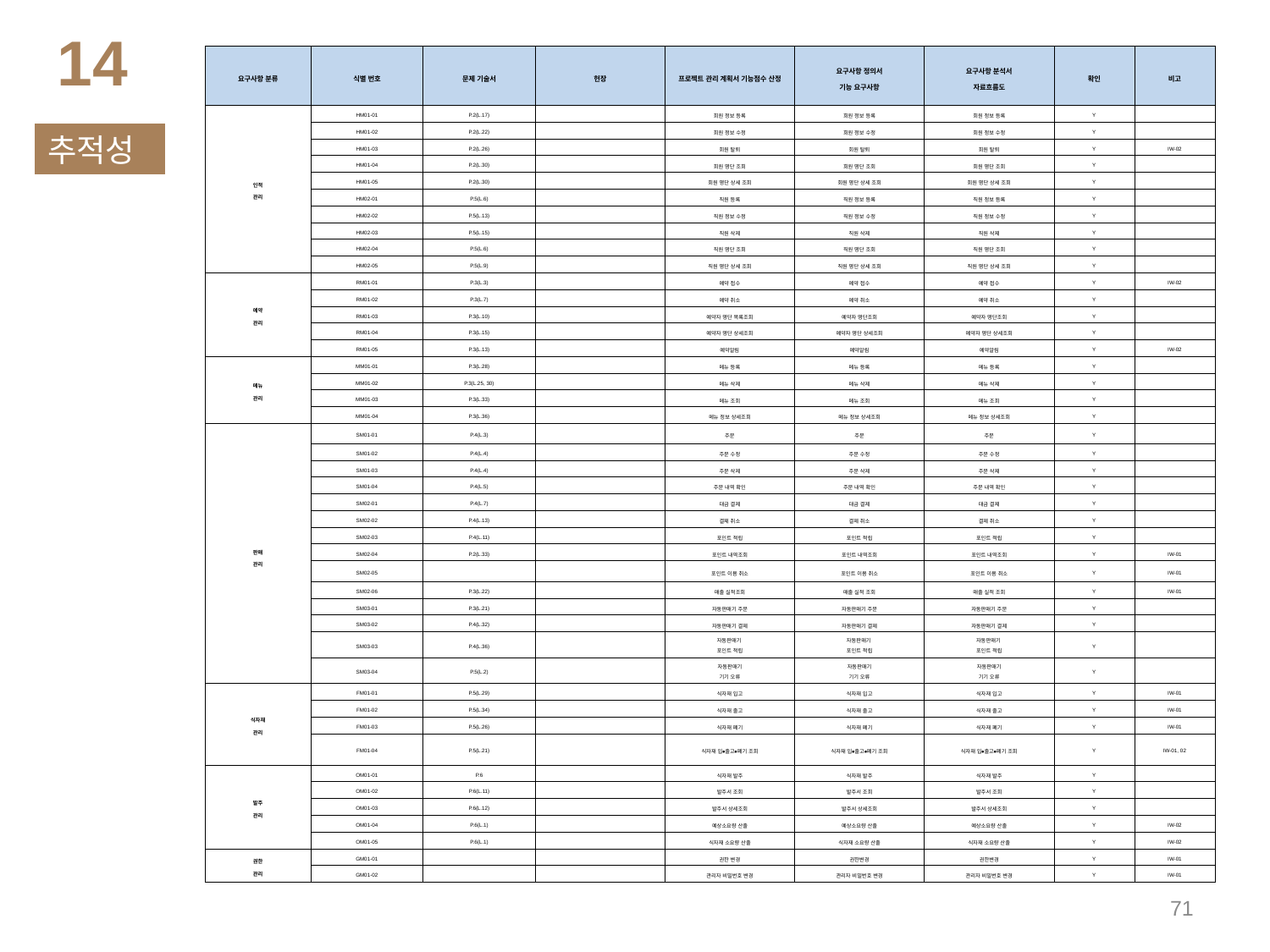

14
| 요구사항 분류 | 식별 번호 | 문제 기술서 | 헌장 | 프로젝트 관리 계획서 기능점수 산정 | 요구사항 정의서 기능 요구사항 | 요구사항 분석서 자료흐름도 | 확인 | 비고 |
| --- | --- | --- | --- | --- | --- | --- | --- | --- |
| 인적 관리 | HM01-01 | P.2(L.17) |  | 회원 정보 등록 | 회원 정보 등록 | 회원 정보 등록 | Y |  |
|  | HM01-02 | P.2(L.22) |  | 회원 정보 수정 | 회원 정보 수정 | 회원 정보 수정 | Y |  |
|  | HM01-03 | P.2(L.26) |  | 회원 탈퇴 | 회원 탈퇴 | 회원 탈퇴 | Y | IW-02 |
|  | HM01-04 | P.2(L.30) |  | 회원 명단 조회 | 회원 명단 조회 | 회원 명단 조회 | Y |  |
|  | HM01-05 | P.2(L.30) |  | 회원 명단 상세 조회 | 회원 명단 상세 조회 | 회원 명단 상세 조회 | Y |  |
|  | HM02-01 | P.5(L.6) |  | 직원 등록 | 직원 정보 등록 | 직원 정보 등록 | Y |  |
|  | HM02-02 | P.5(L.13) |  | 직원 정보 수정 | 직원 정보 수정 | 직원 정보 수정 | Y |  |
|  | HM02-03 | P.5(L.15) |  | 직원 삭제 | 직원 삭제 | 직원 삭제 | Y |  |
|  | HM02-04 | P.5(L.6) |  | 직원 명단 조회 | 직원 명단 조회 | 직원 명단 조회 | Y |  |
|  | HM02-05 | P.5(L.9) |  | 직원 명단 상세 조회 | 직원 명단 상세 조회 | 직원 명단 상세 조회 | Y |  |
| 예약 관리 | RM01-01 | P.3(L.3) |  | 예약 접수 | 예약 접수 | 예약 접수 | Y | IW-02 |
|  | RM01-02 | P.3(L.7) |  | 예약 취소 | 예약 취소 | 예약 취소 | Y |  |
|  | RM01-03 | P.3(L.10) |  | 예약자 명단 목록조회 | 예약자 명단조회 | 예약자 명단조회 | Y |  |
|  | RM01-04 | P.3(L.15) |  | 예약자 명단 상세조회 | 예약자 명단 상세조회 | 예약자 명단 상세조회 | Y |  |
|  | RM01-05 | P.3(L.13) |  | 예약알림 | 예약알림 | 예약알림 | Y | IW-02 |
| 메뉴 관리 | MM01-01 | P.3(L.28) |  | 메뉴 등록 | 메뉴 등록 | 메뉴 등록 | Y |  |
|  | MM01-02 | P.3(L.25, 30) |  | 메뉴 삭제 | 메뉴 삭제 | 메뉴 삭제 | Y |  |
|  | MM01-03 | P.3(L.33) |  | 메뉴 조회 | 메뉴 조회 | 메뉴 조회 | Y |  |
|  | MM01-04 | P.3(L.36) |  | 메뉴 정보 상세조회 | 메뉴 정보 상세조회 | 메뉴 정보 상세조회 | Y |  |
| 판매 관리 | SM01-01 | P.4(L.3) |  | 주문 | 주문 | 주문 | Y |  |
|  | SM01-02 | P.4(L.4) |  | 주문 수정 | 주문 수정 | 주문 수정 | Y |  |
|  | SM01-03 | P.4(L.4) |  | 주문 삭제 | 주문 삭제 | 주문 삭제 | Y |  |
|  | SM01-04 | P.4(L.5) |  | 주문 내역 확인 | 주문 내역 확인 | 주문 내역 확인 | Y |  |
|  | SM02-01 | P.4(L.7) |  | 대금 결제 | 대금 결제 | 대금 결제 | Y |  |
|  | SM02-02 | P.4(L.13) |  | 결제 취소 | 결제 취소 | 결제 취소 | Y |  |
|  | SM02-03 | P.4(L.11) |  | 포인트 적립 | 포인트 적립 | 포인트 적립 | Y |  |
|  | SM02-04 | P.2(L.33) |  | 포인트 내역조회 | 포인트 내역조회 | 포인트 내역조회 | Y | IW-01 |
|  | SM02-05 |  |  | 포인트 이용 취소 | 포인트 이용 취소 | 포인트 이용 취소 | Y | IW-01 |
|  | SM02-06 | P.3(L.22) |  | 매출 실적조회 | 매출 실적 조회 | 매출 실적 조회 | Y | IW-01 |
|  | SM03-01 | P.3(L.21) |  | 자동판매기 주문 | 자동판매기 주문 | 자동판매기 주문 | Y |  |
|  | SM03-02 | P.4(L.32) |  | 자동판매기 결제 | 자동판매기 결제 | 자동판매기 결제 | Y |  |
|  | SM03-03 | P.4(L.36) |  | 자동판매기 포인트 적립 | 자동판매기 포인트 적립 | 자동판매기 포인트 적립 | Y |  |
|  | SM03-04 | P.5(L.2) |  | 자동판매기 기기 오류 | 자동판매기 기기 오류 | 자동판매기 기기 오류 | Y |  |
| 식자재 관리 | FM01-01 | P.5(L.29) |  | 식자재 입고 | 식자재 입고 | 식자재 입고 | Y | IW-01 |
|  | FM01-02 | P.5(L.34) |  | 식자재 출고 | 식자재 출고 | 식자재 출고 | Y | IW-01 |
|  | FM01-03 | P.5(L.26) |  | 식자재 폐기 | 식자재 폐기 | 식자재 폐기 | Y | IW-01 |
|  | FM01-04 | P.5(L.21) |  | 식자재 입⦁출고⦁폐기 조회 | 식자재 입⦁출고⦁폐기 조회 | 식자재 입⦁출고⦁폐기 조회 | Y | IW-01, 02 |
| 발주 관리 | OM01-01 | P.6 |  | 식자재 발주 | 식자재 발주 | 식자재 발주 | Y |  |
|  | OM01-02 | P.6(L.11) |  | 발주서 조회 | 발주서 조회 | 발주서 조회 | Y |  |
|  | OM01-03 | P.6(L.12) |  | 발주서 상세조회 | 발주서 상세조회 | 발주서 상세조회 | Y |  |
|  | OM01-04 | P.6(L.1) |  | 예상소요량 산출 | 예상소요량 산출 | 예상소요량 산출 | Y | IW-02 |
|  | OM01-05 | P.6(L.1) |  | 식자재 소요량 산출 | 식자재 소요량 산출 | 식자재 소요량 산출 | Y | IW-02 |
| 권한 관리 | GM01-01 |  |  | 권한 변경 | 권한변경 | 권한변경 | Y | IW-01 |
|  | GM01-02 |  |  | 관리자 비밀번호 변경 | 관리자 비밀번호 변경 | 관리자 비밀번호 변경 | Y | IW-01 |
추적성
71